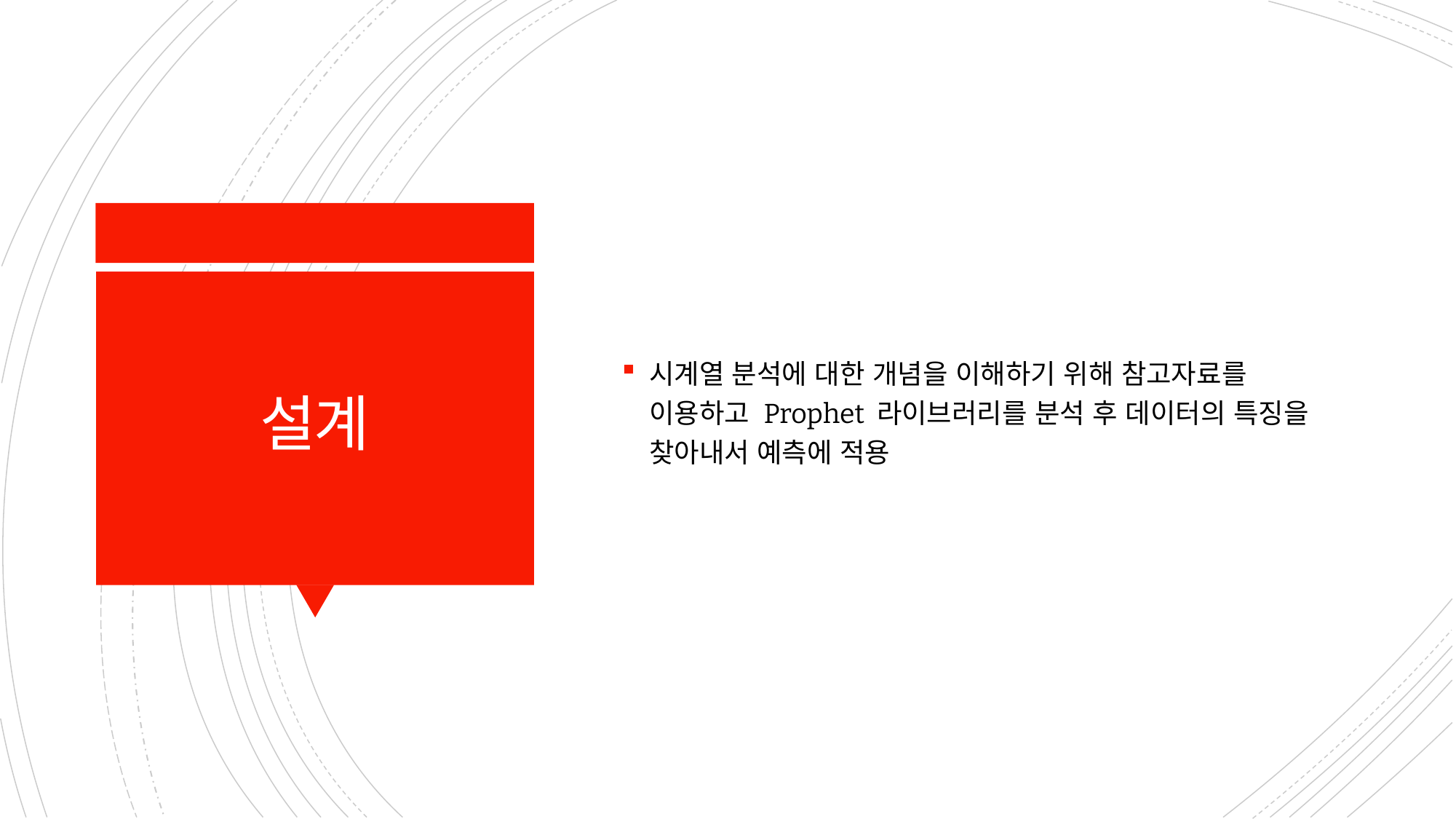

시계열 분석에 대한 개념을 이해하기 위해 참고자료를 이용하고 Prophet 라이브러리를 분석 후 데이터의 특징을 찾아내서 예측에 적용
# 설계